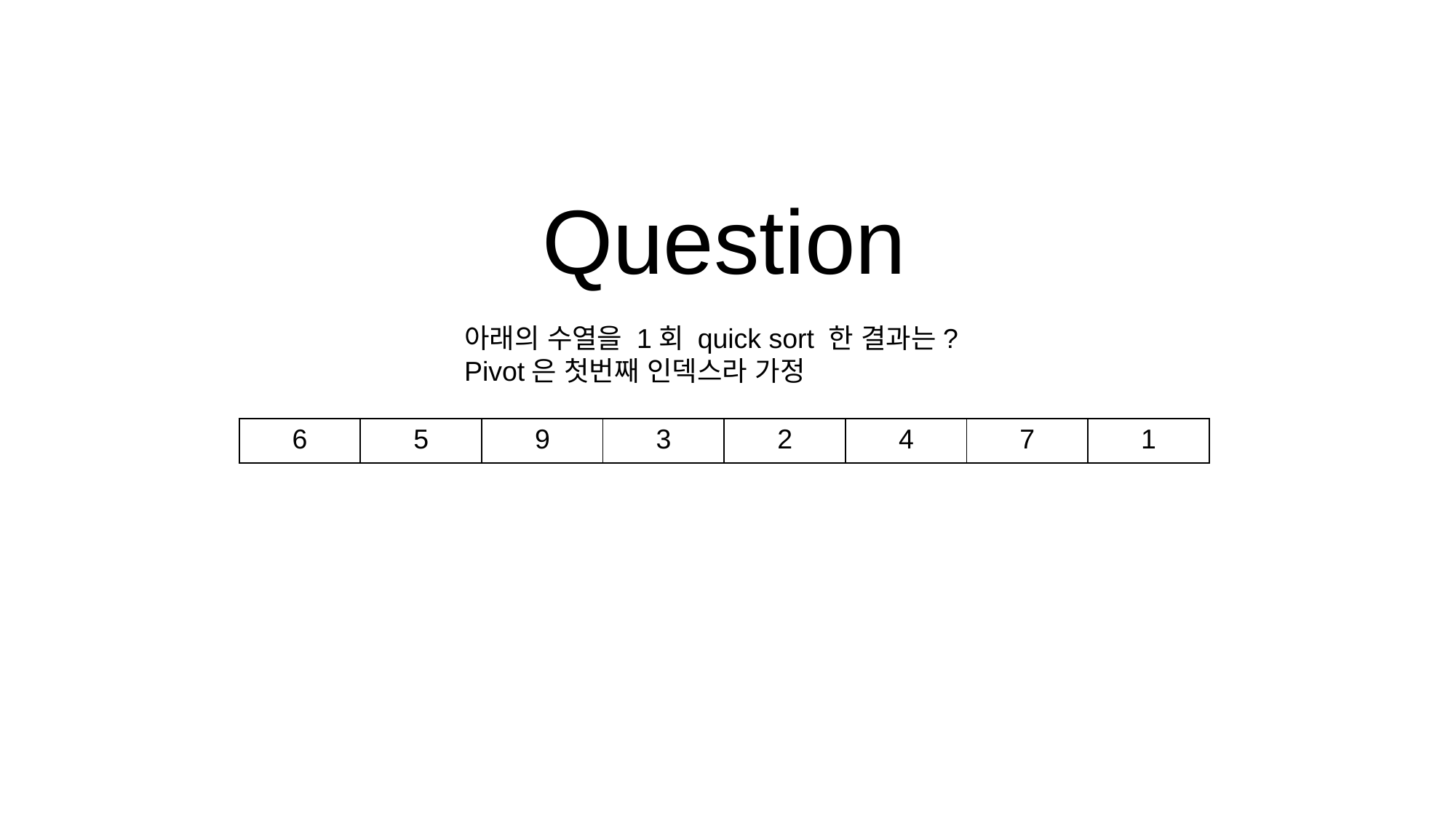

Question
아래의 수열을 1회 quick sort 한 결과는?
Pivot은 첫번째 인덱스라 가정
| 6 | 5 | 9 | 3 | 2 | 4 | 7 | 1 |
| --- | --- | --- | --- | --- | --- | --- | --- |